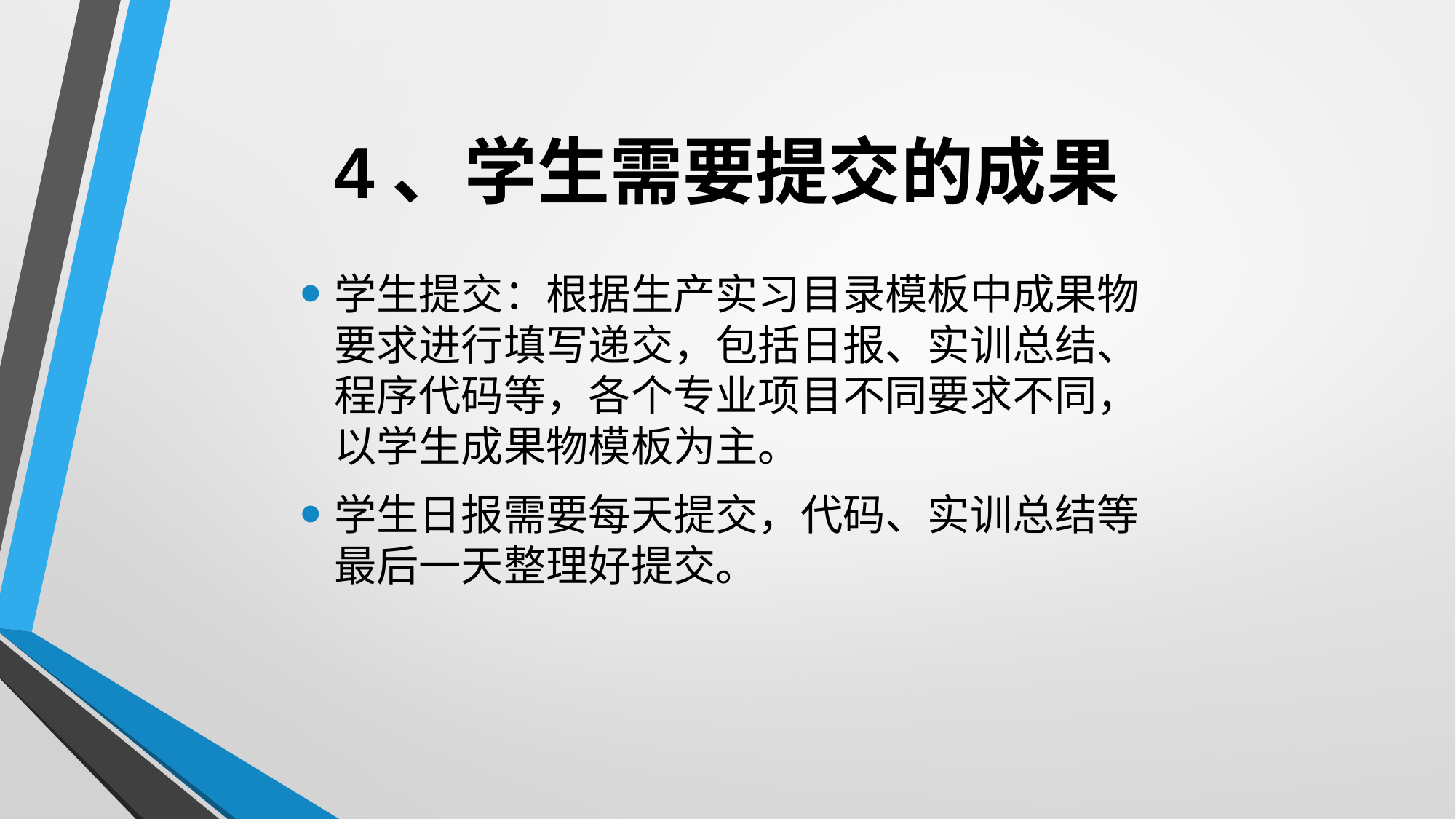

# 4、学生需要提交的成果
学生提交：根据生产实习目录模板中成果物要求进行填写递交，包括日报、实训总结、程序代码等，各个专业项目不同要求不同，以学生成果物模板为主。
学生日报需要每天提交，代码、实训总结等最后一天整理好提交。